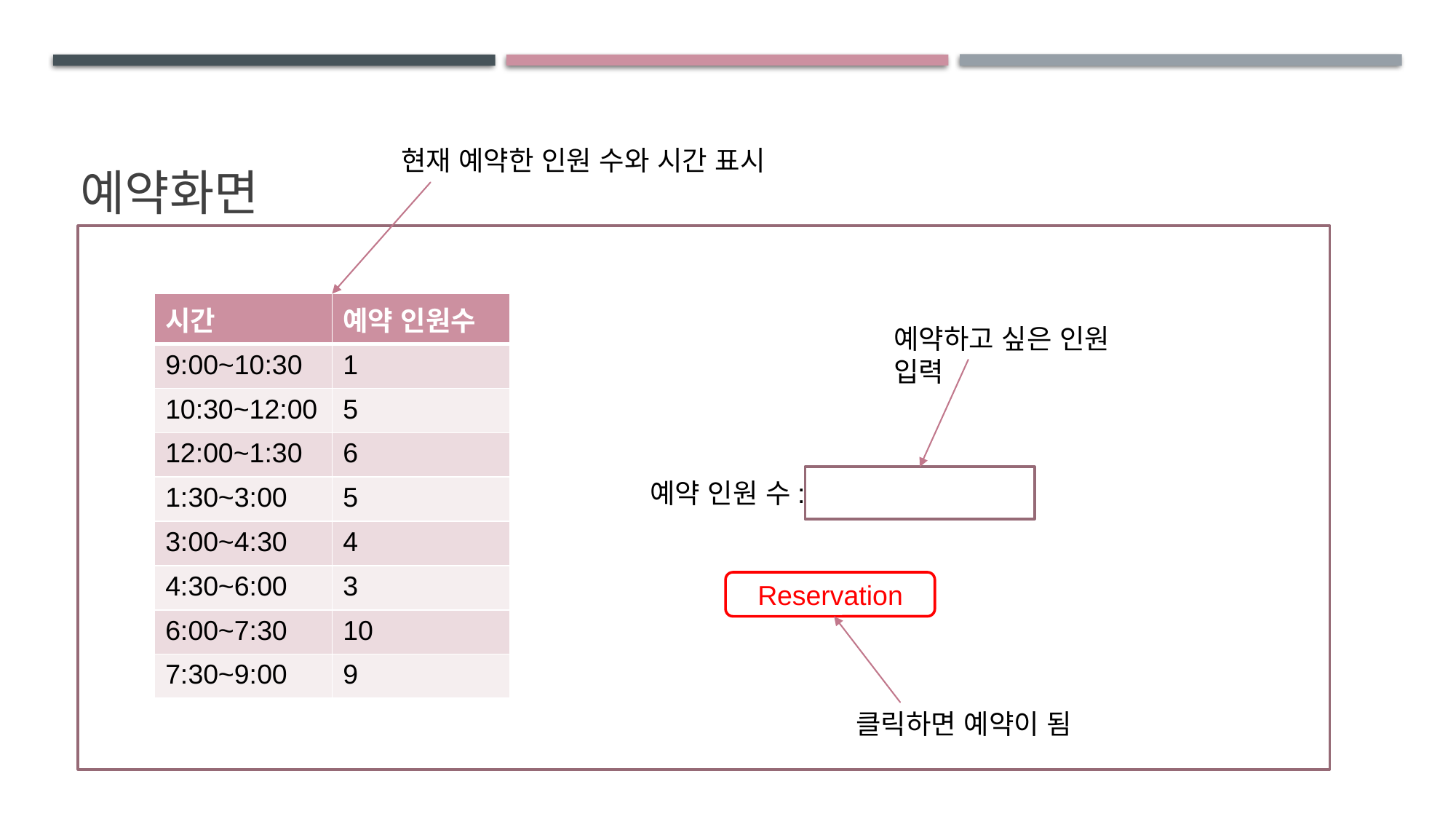

# 예약화면
현재 예약한 인원 수와 시간 표시

| 시간 | 예약 인원수 |
| --- | --- |
| 9:00~10:30 | 1 |
| 10:30~12:00 | 5 |
| 12:00~1:30 | 6 |
| 1:30~3:00 | 5 |
| 3:00~4:30 | 4 |
| 4:30~6:00 | 3 |
| 6:00~7:30 | 10 |
| 7:30~9:00 | 9 |
예약하고 싶은 인원 입력

예약 인원 수:
Reservation
클릭하면 예약이 됨